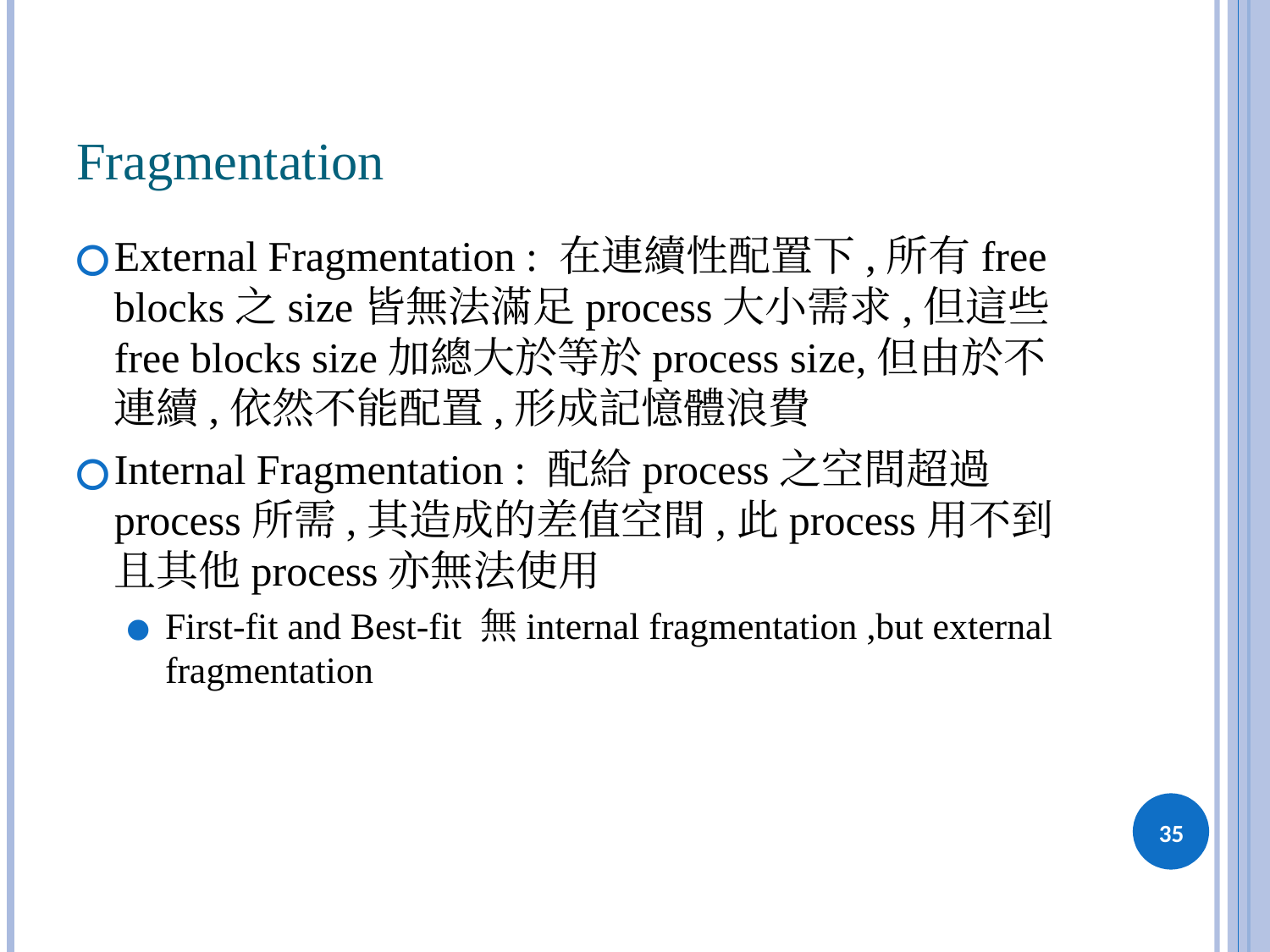

# Fragmentation
External Fragmentation : 在連續性配置下,所有free blocks之size皆無法滿足process大小需求,但這些free blocks size加總大於等於process size,但由於不連續,依然不能配置,形成記憶體浪費
Internal Fragmentation : 配給process之空間超過process所需,其造成的差值空間,此process用不到且其他process亦無法使用
First-fit and Best-fit 無internal fragmentation ,but external fragmentation
35